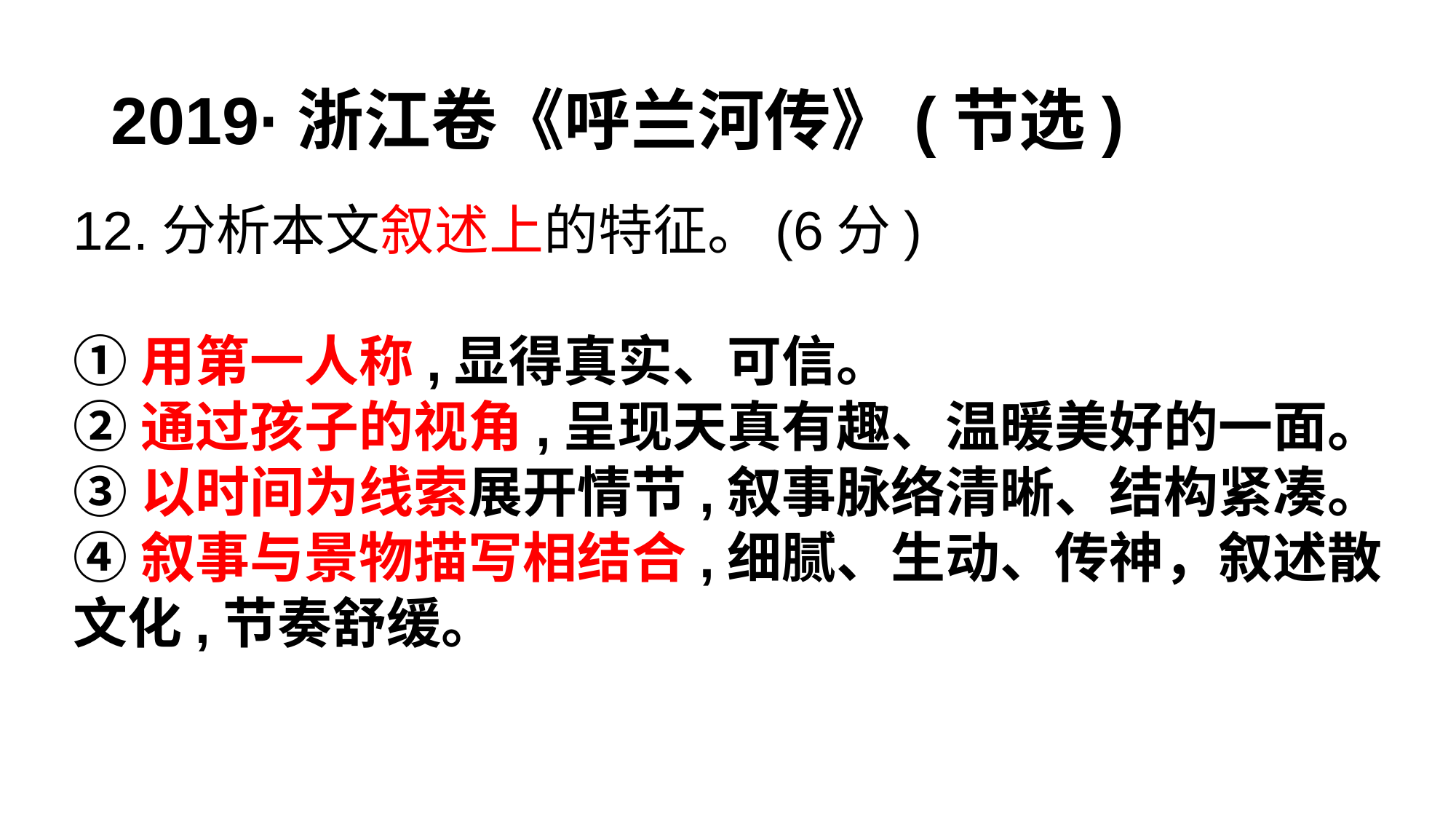

# 2019·浙江卷《呼兰河传》(节选)
12.分析本文叙述上的特征。(6分)

①用第一人称,显得真实、可信。
②通过孩子的视角,呈现天真有趣、温暖美好的一面。
③以时间为线索展开情节,叙事脉络清晰、结构紧凑。
④叙事与景物描写相结合,细腻、生动、传神，叙述散文化,节奏舒缓。